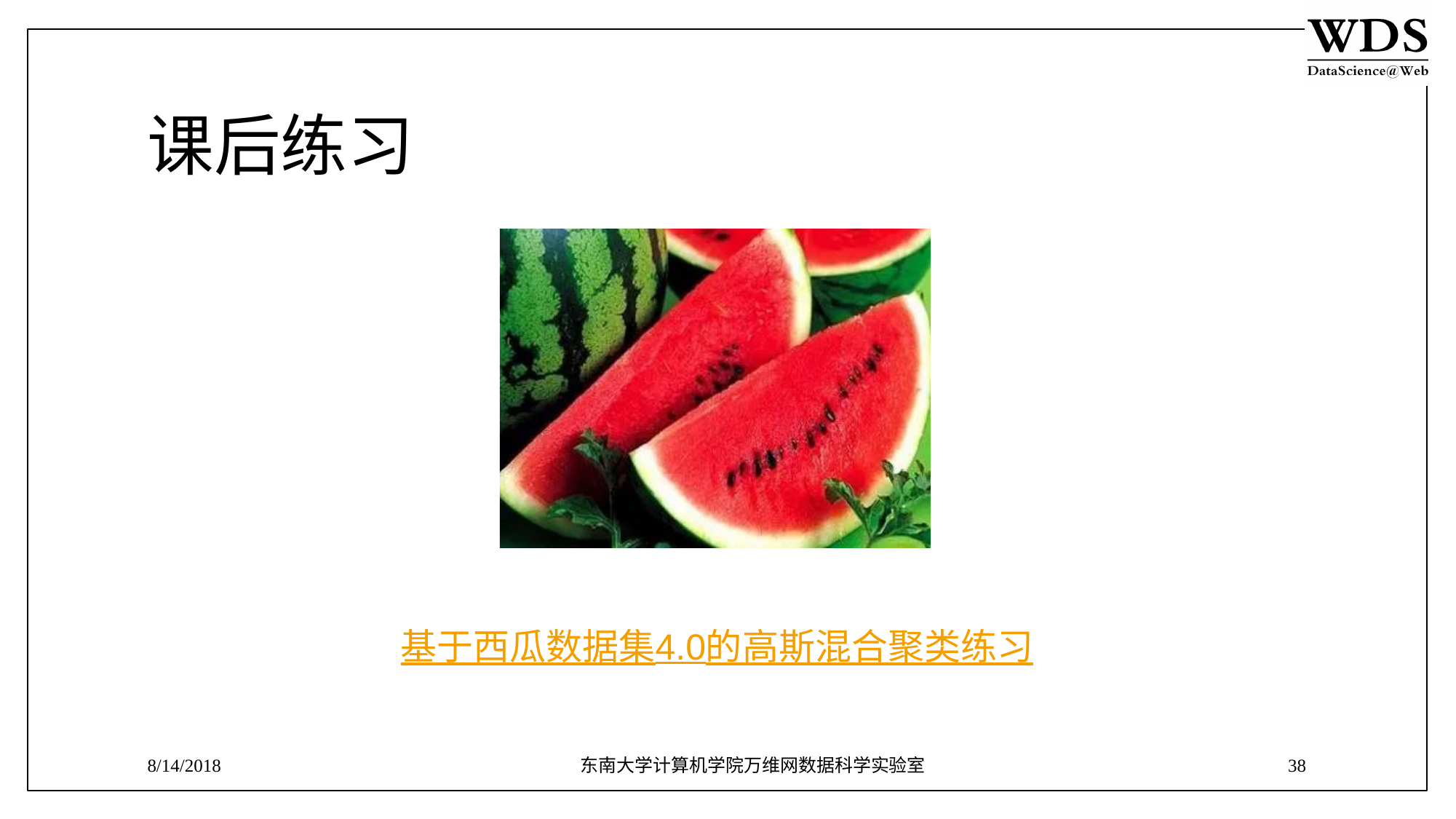

# 课后练习

基于西瓜数据集4.0的高斯混合聚类练习
8/14/2018
东南大学计算机学院万维网数据科学实验室
38